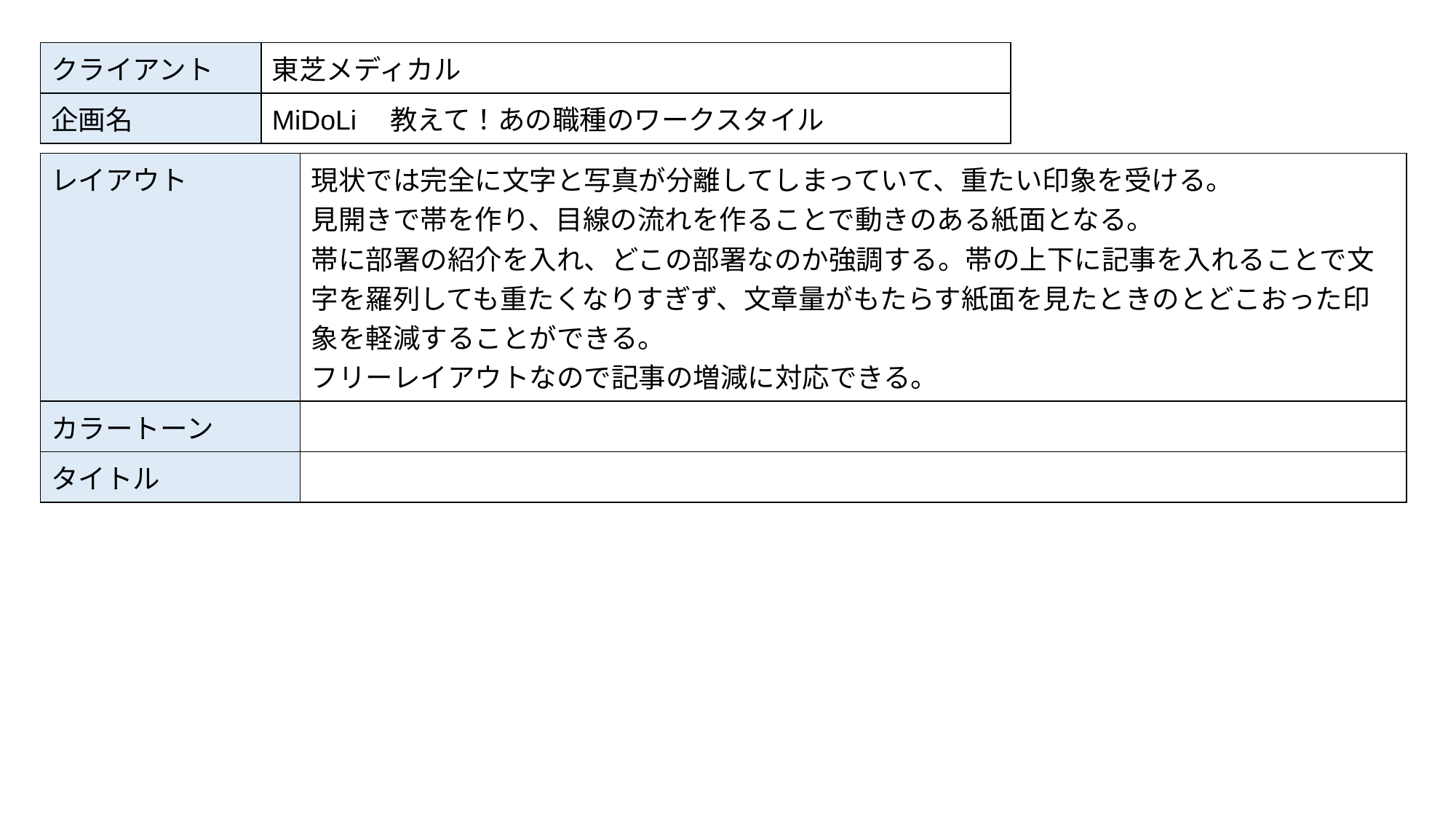

| クライアント | 東芝メディカル |
| --- | --- |
| 企画名 | MiDoLi　教えて！あの職種のワークスタイル |
| レイアウト | 現状では完全に文字と写真が分離してしまっていて、重たい印象を受ける。 見開きで帯を作り、目線の流れを作ることで動きのある紙面となる。 帯に部署の紹介を入れ、どこの部署なのか強調する。帯の上下に記事を入れることで文字を羅列しても重たくなりすぎず、文章量がもたらす紙面を見たときのとどこおった印象を軽減することができる。 フリーレイアウトなので記事の増減に対応できる。 |
| --- | --- |
| カラートーン |  |
| タイトル |  |